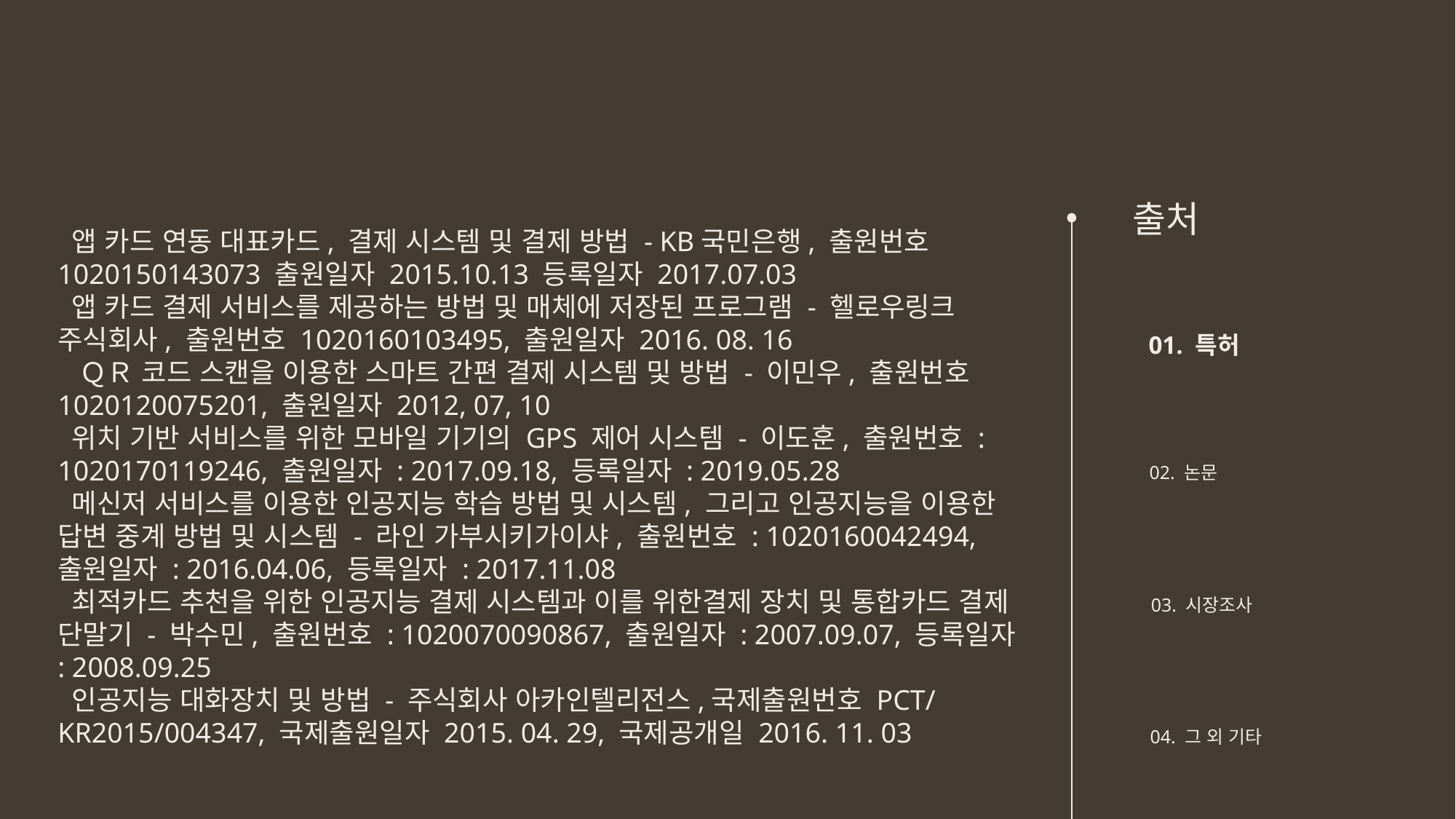

출처

 앱 카드 연동 대표카드, 결제 시스템 및 결제 방법 - KB국민은행, 출원번호 1020150143073 출원일자 2015.10.13 등록일자 2017.07.03
 앱 카드 결제 서비스를 제공하는 방법 및 매체에 저장된 프로그램 - 헬로우링크 주식회사, 출원번호 1020160103495, 출원일자 2016. 08. 16
  ＱＲ 코드 스캔을 이용한 스마트 간편 결제 시스템 및 방법 - 이민우, 출원번호 1020120075201, 출원일자 2012, 07, 10
 위치 기반 서비스를 위한 모바일 기기의 GPS 제어 시스템 - 이도훈, 출원번호 : 1020170119246, 출원일자 : 2017.09.18, 등록일자 : 2019.05.28
 메신저 서비스를 이용한 인공지능 학습 방법 및 시스템, 그리고 인공지능을 이용한 답변 중계 방법 및 시스템 - 라인 가부시키가이샤, 출원번호 : 1020160042494, 출원일자 : 2016.04.06, 등록일자 : 2017.11.08
 최적카드 추천을 위한 인공지능 결제 시스템과 이를 위한결제 장치 및 통합카드 결제 단말기 - 박수민, 출원번호 : 1020070090867, 출원일자 : 2007.09.07, 등록일자 : 2008.09.25
 인공지능 대화장치 및 방법 - 주식회사 아카인텔리전스,국제출원번호 PCT/KR2015/004347, 국제출원일자 2015. 04. 29, 국제공개일 2016. 11. 03

01. 특허
02. 논문
03. 시장조사
04. 그 외 기타